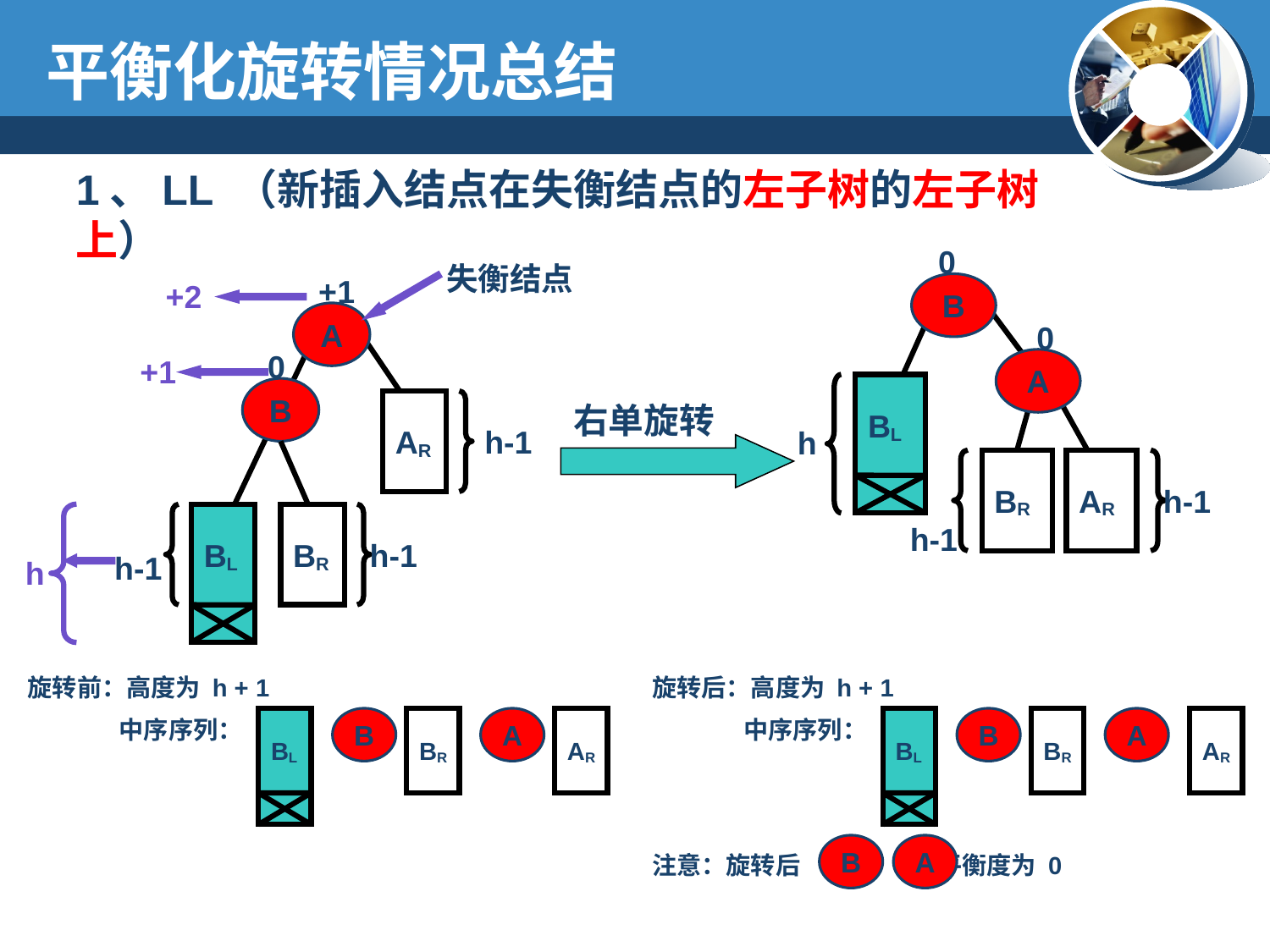

平衡化旋转情况总结
1、LL （新插入结点在失衡结点的左子树的左子树上）
0
B

0

A

BL
h

BR
AR
h-1
h-1
失衡结点

+1
A

0

B

AR

BL
BR
+2

+1

h-1

h-1
h-1
右单旋转

h

旋转前：高度为 h + 1
               中序序列：

B

A

BL
BR
AR
旋转后：高度为 h + 1
               中序序列：

B

A

BL
BR
AR
B
A
注意：旋转后                        平衡度为 0